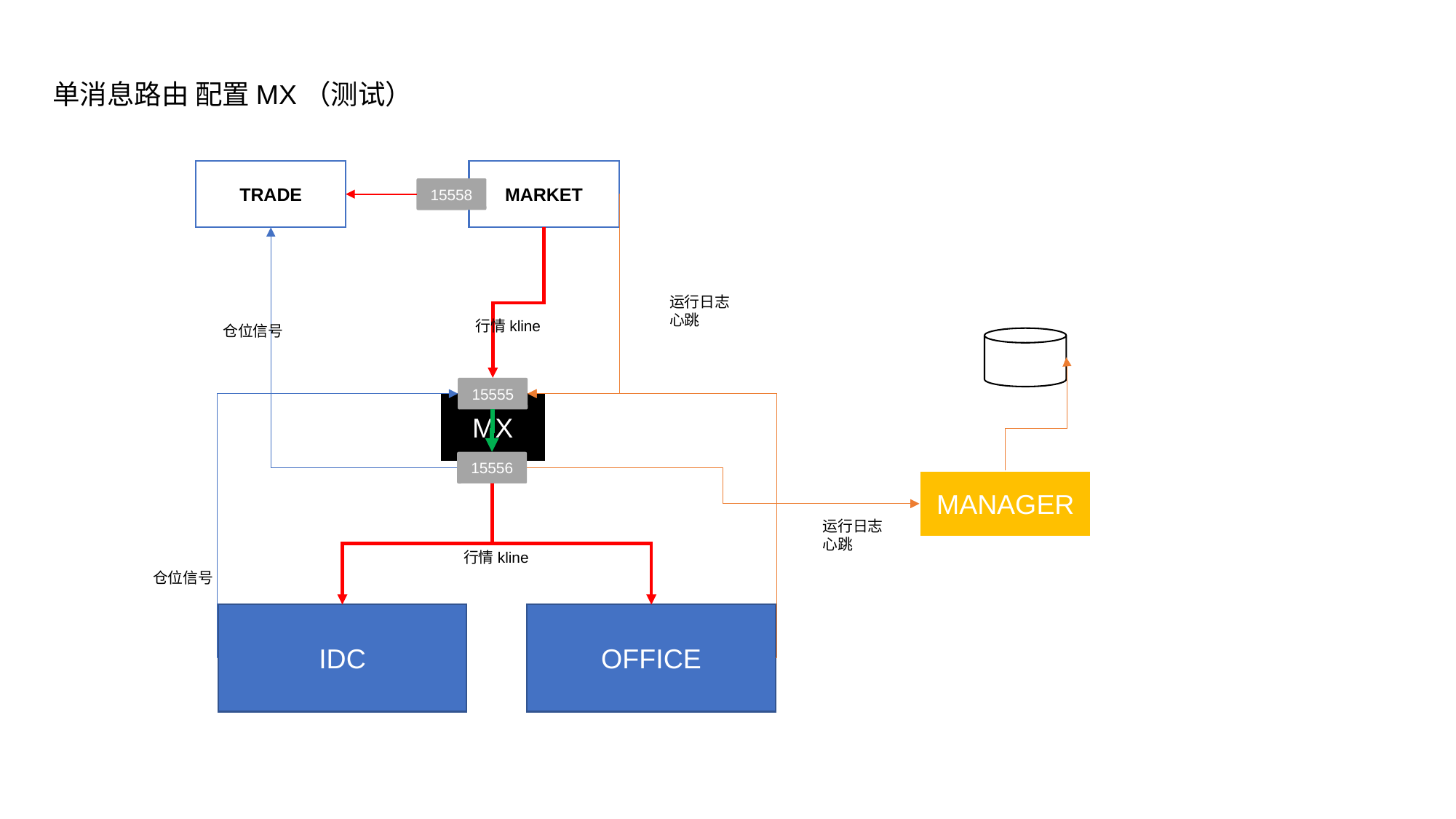

单消息路由 配置MX（测试）
TRADE
MARKET
15558
运行日志
心跳
行情kline
仓位信号

15555
MX
15556
MANAGER
运行日志
心跳
行情kline
仓位信号
IDC
OFFICE